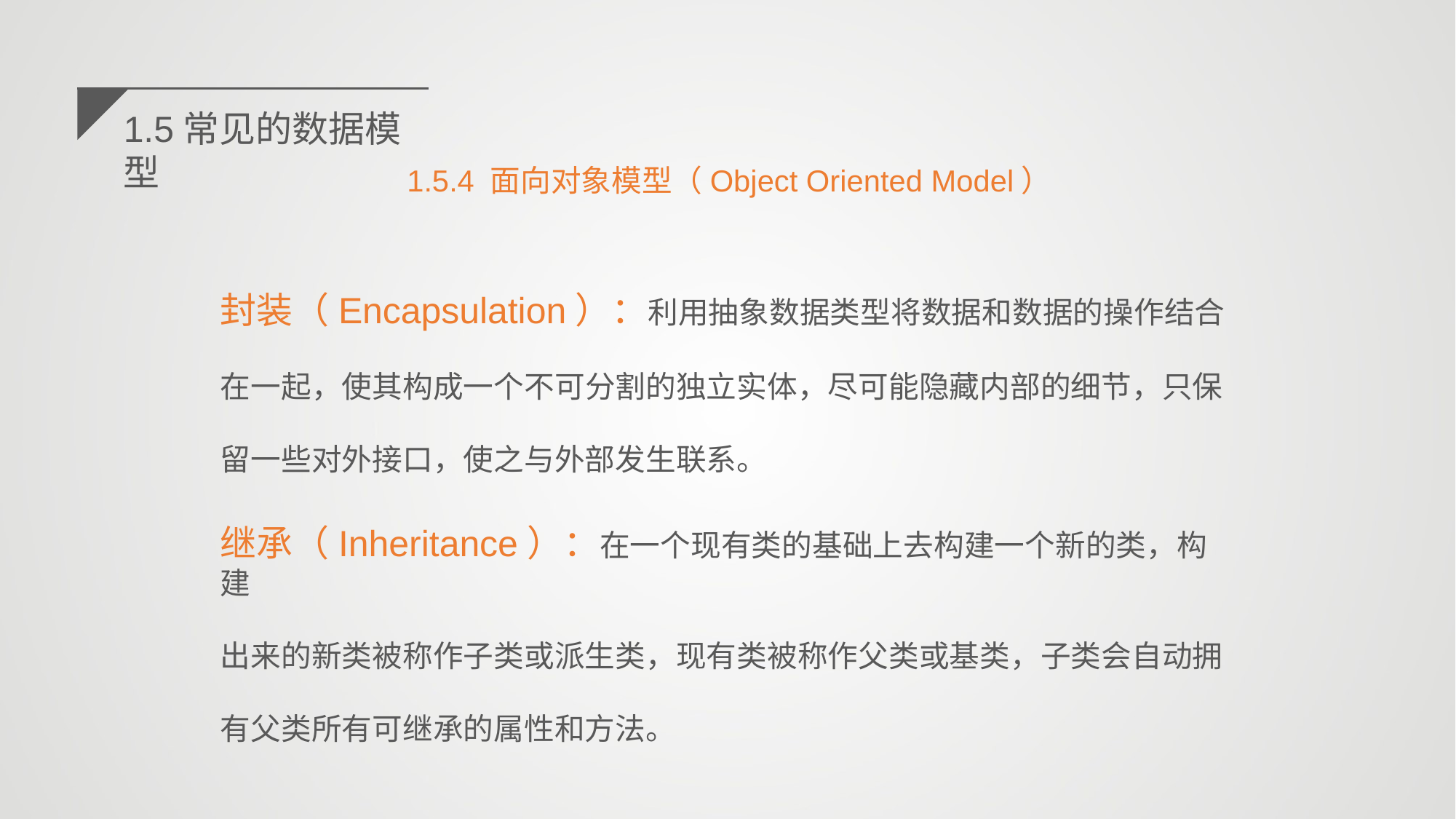

1.5常见的数据模型
1.5.4 面向对象模型（Object Oriented Model）

封装（Encapsulation）：利用抽象数据类型将数据和数据的操作结合

在一起，使其构成一个不可分割的独立实体，尽可能隐藏内部的细节，只保

留一些对外接口，使之与外部发生联系。

继承（Inheritance）：在一个现有类的基础上去构建一个新的类，构建

出来的新类被称作子类或派生类，现有类被称作父类或基类，子类会自动拥

有父类所有可继承的属性和方法。